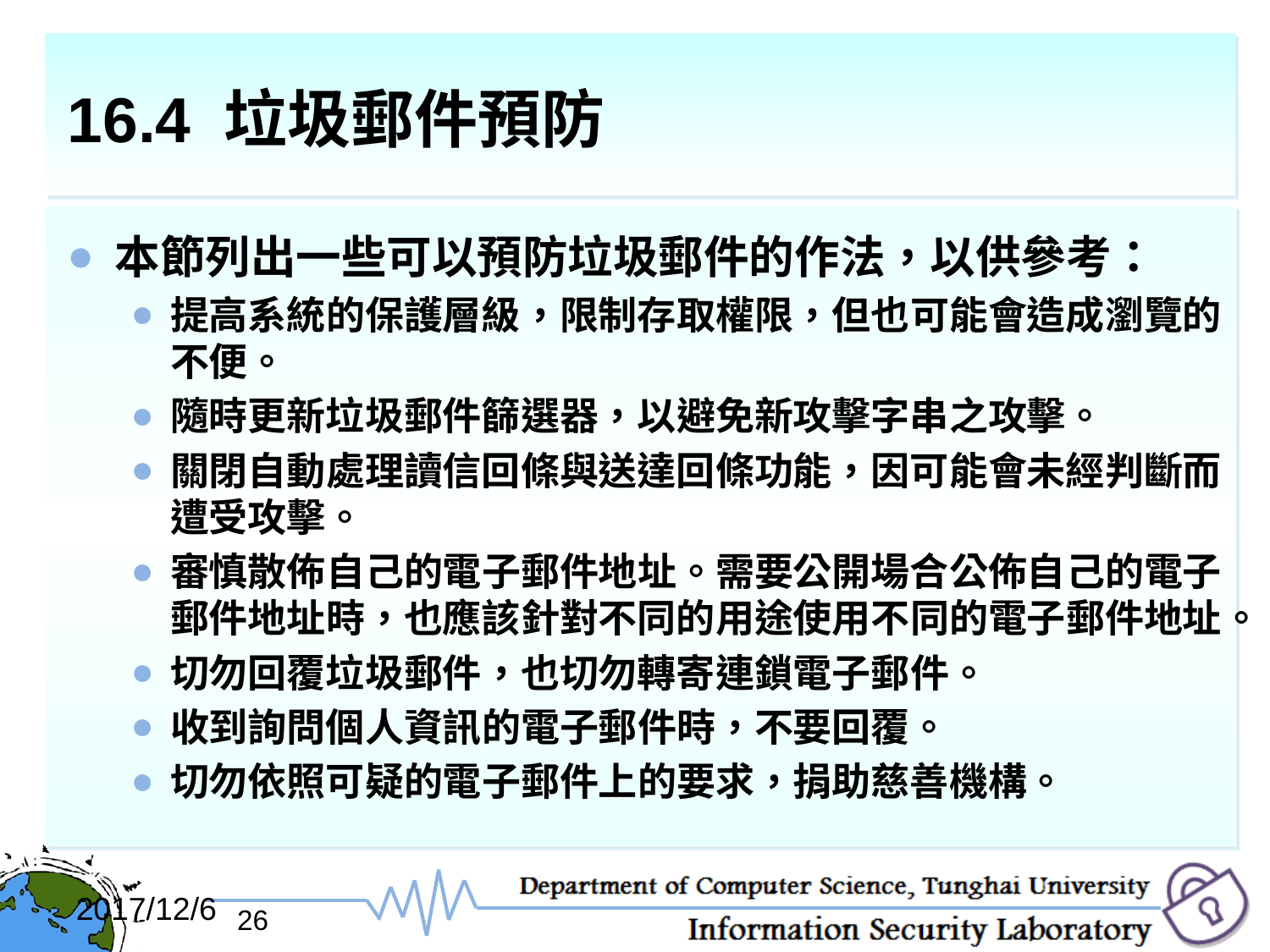

# 16.4 垃圾郵件預防
本節列出一些可以預防垃圾郵件的作法，以供參考：
提高系統的保護層級，限制存取權限，但也可能會造成瀏覽的不便。
隨時更新垃圾郵件篩選器，以避免新攻擊字串之攻擊。
關閉自動處理讀信回條與送達回條功能，因可能會未經判斷而遭受攻擊。
審慎散佈自己的電子郵件地址。需要公開場合公佈自己的電子郵件地址時，也應該針對不同的用途使用不同的電子郵件地址。
切勿回覆垃圾郵件，也切勿轉寄連鎖電子郵件。
收到詢問個人資訊的電子郵件時，不要回覆。
切勿依照可疑的電子郵件上的要求，捐助慈善機構。
2017/12/6
26